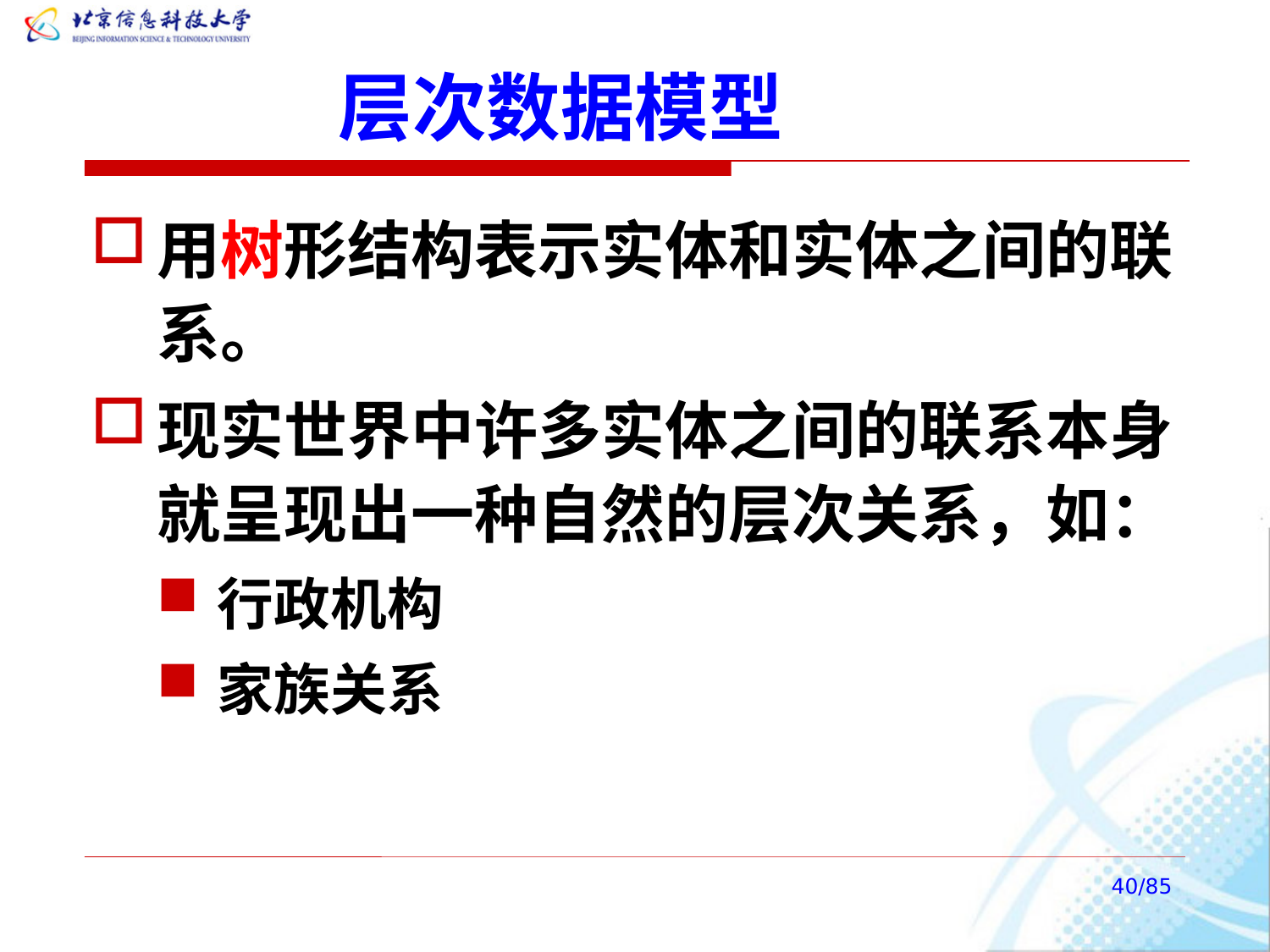

# 层次数据模型
用树形结构表示实体和实体之间的联系。
现实世界中许多实体之间的联系本身就呈现出一种自然的层次关系，如：
行政机构
家族关系

40/85